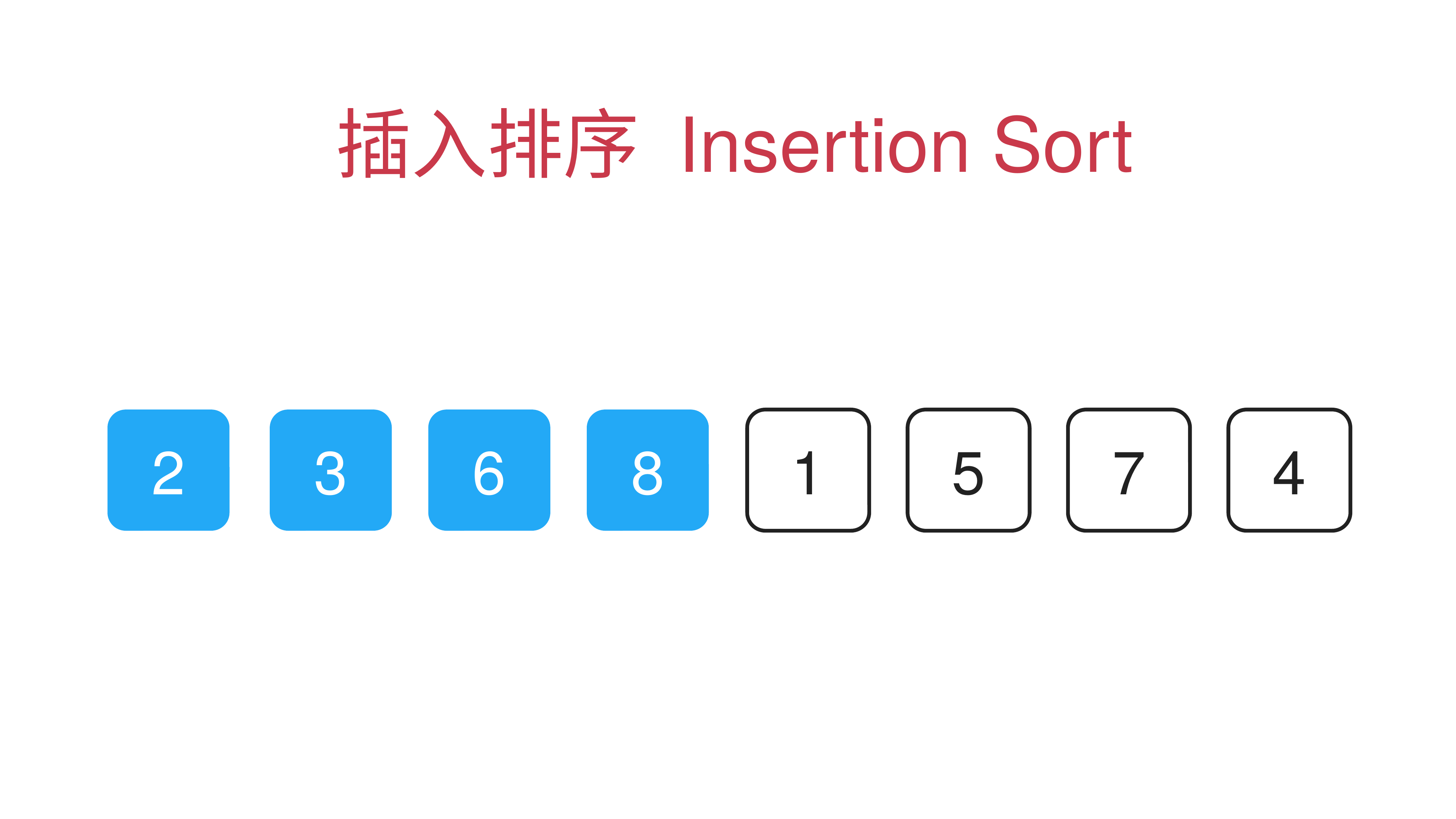

# 插入排序 Insertion Sort
2
3
6
8
1
5
7
4